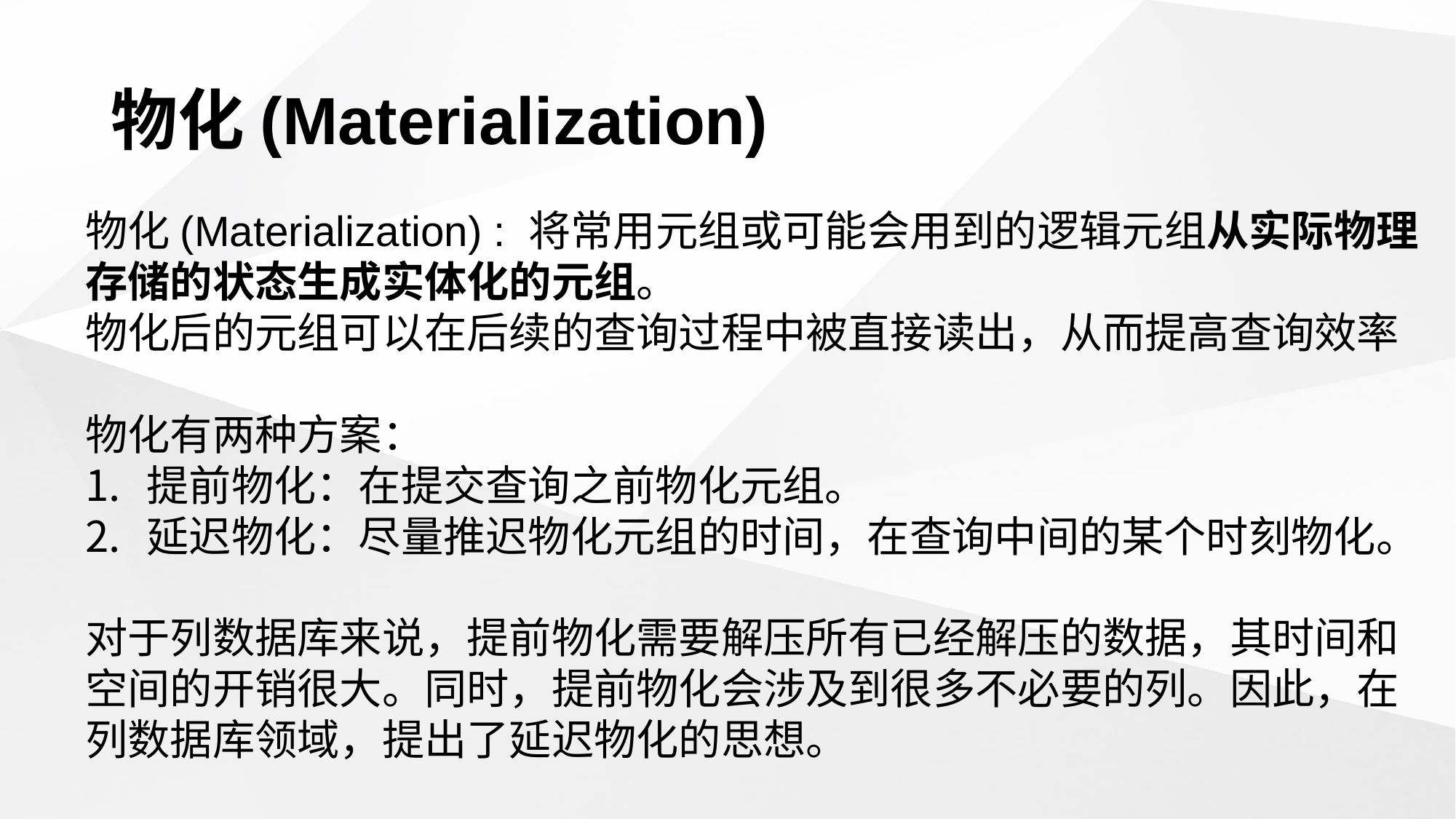

# 物化(Materialization)
物化(Materialization) : 将常用元组或可能会用到的逻辑元组从实际物理存储的状态生成实体化的元组。
物化后的元组可以在后续的查询过程中被直接读出，从而提高查询效率

物化有两种方案：
提前物化：在提交查询之前物化元组。
延迟物化：尽量推迟物化元组的时间，在查询中间的某个时刻物化。

对于列数据库来说，提前物化需要解压所有已经解压的数据，其时间和空间的开销很大。同时，提前物化会涉及到很多不必要的列。因此，在列数据库领域，提出了延迟物化的思想。